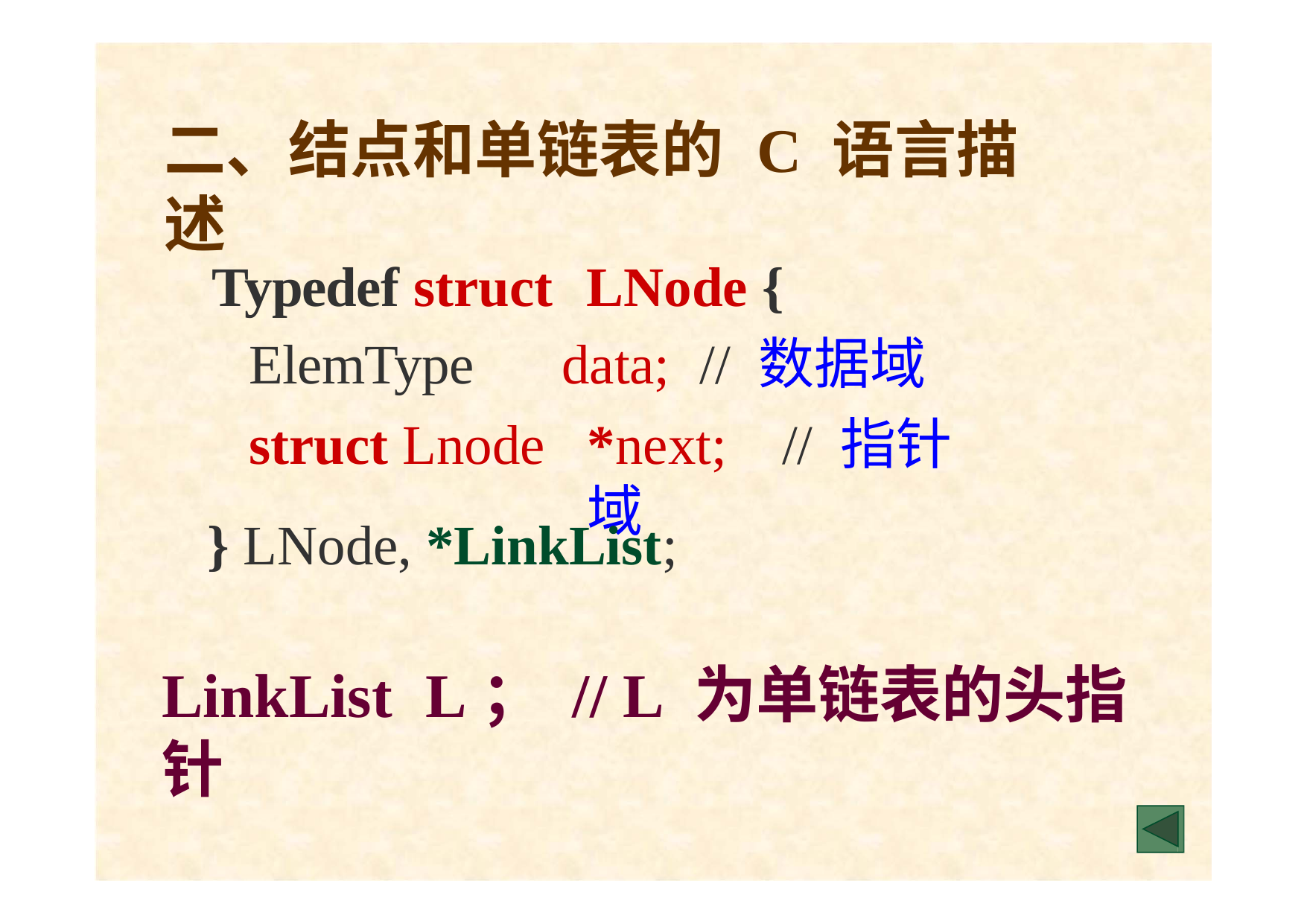

# 二、结点和单链表的	C 语言描述
Typedef struct	LNode {
ElemType
struct Lnode
data;	// 数据域
*next;	// 指针域
} LNode, *LinkList;

LinkList	L； // L 为单链表的头指针